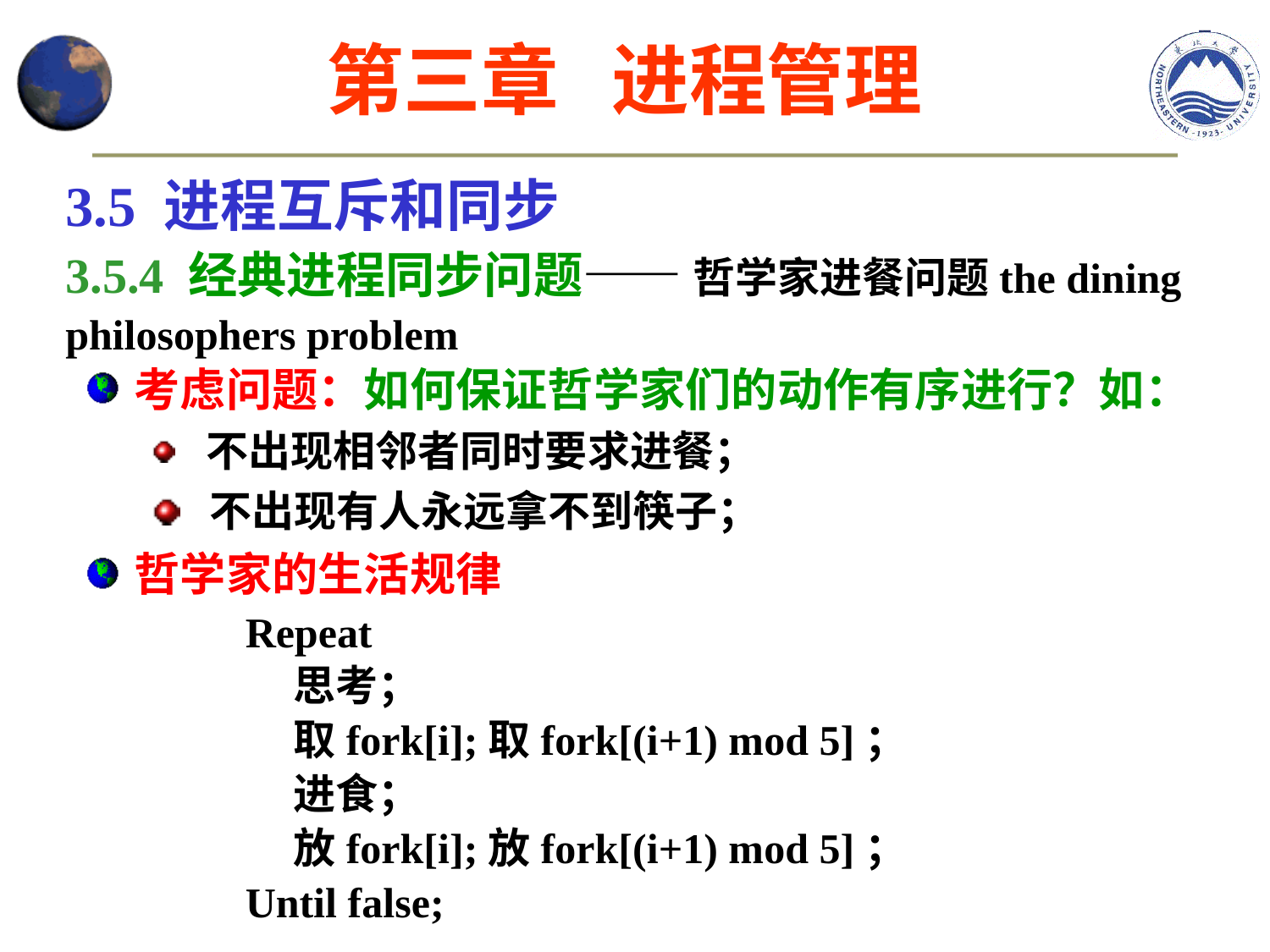

第三章   进程管理
3.5 进程互斥和同步
3.5.4 经典进程同步问题—— 哲学家进餐问题the dining philosophers problem
考虑问题：如何保证哲学家们的动作有序进行？如：
 不出现相邻者同时要求进餐；
 不出现有人永远拿不到筷子；
哲学家的生活规律
Repeat
    思考；
    取fork[i];取fork[(i+1) mod 5]；
    进食；
    放fork[i];放fork[(i+1) mod 5]；
Until false;